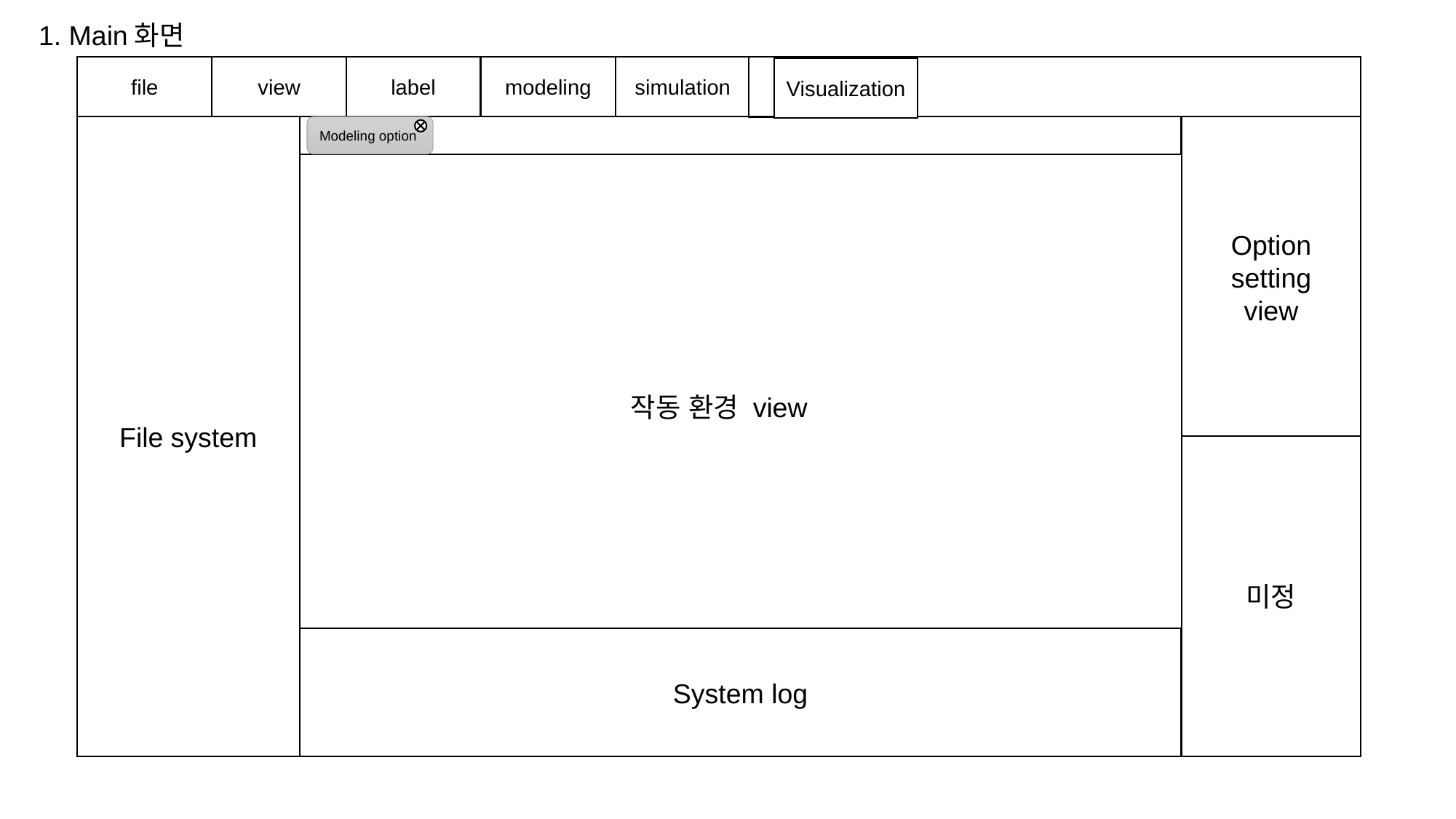

1. Main화면
작동 환경 view

file
view
label
modeling
simulation
visual
Visualization
File system

Modeling option

Option setting
view

미정
System log